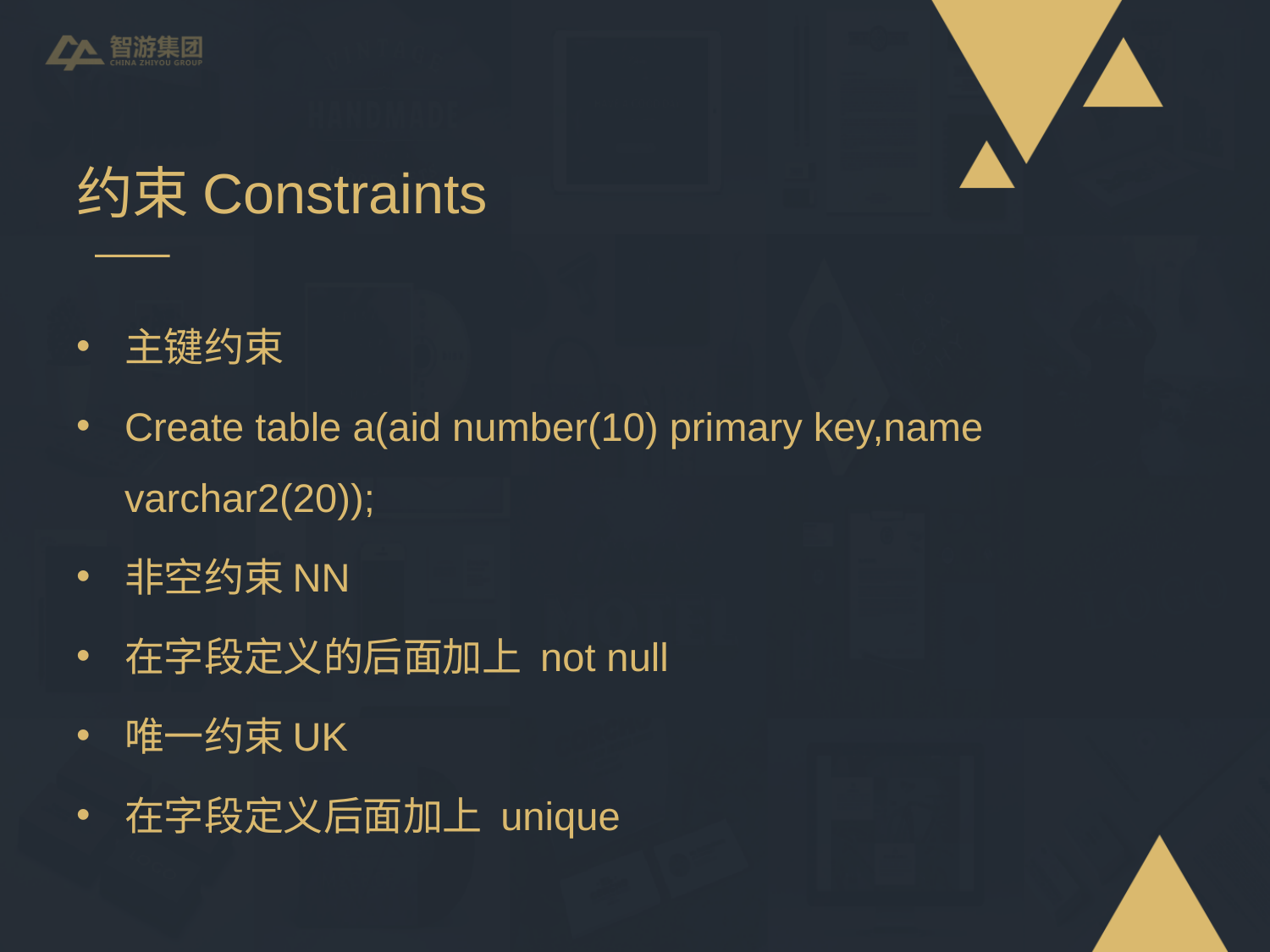

# 约束Constraints
主键约束
Create table a(aid number(10) primary key,name varchar2(20));
非空约束NN
在字段定义的后面加上 not null
唯一约束UK
在字段定义后面加上 unique